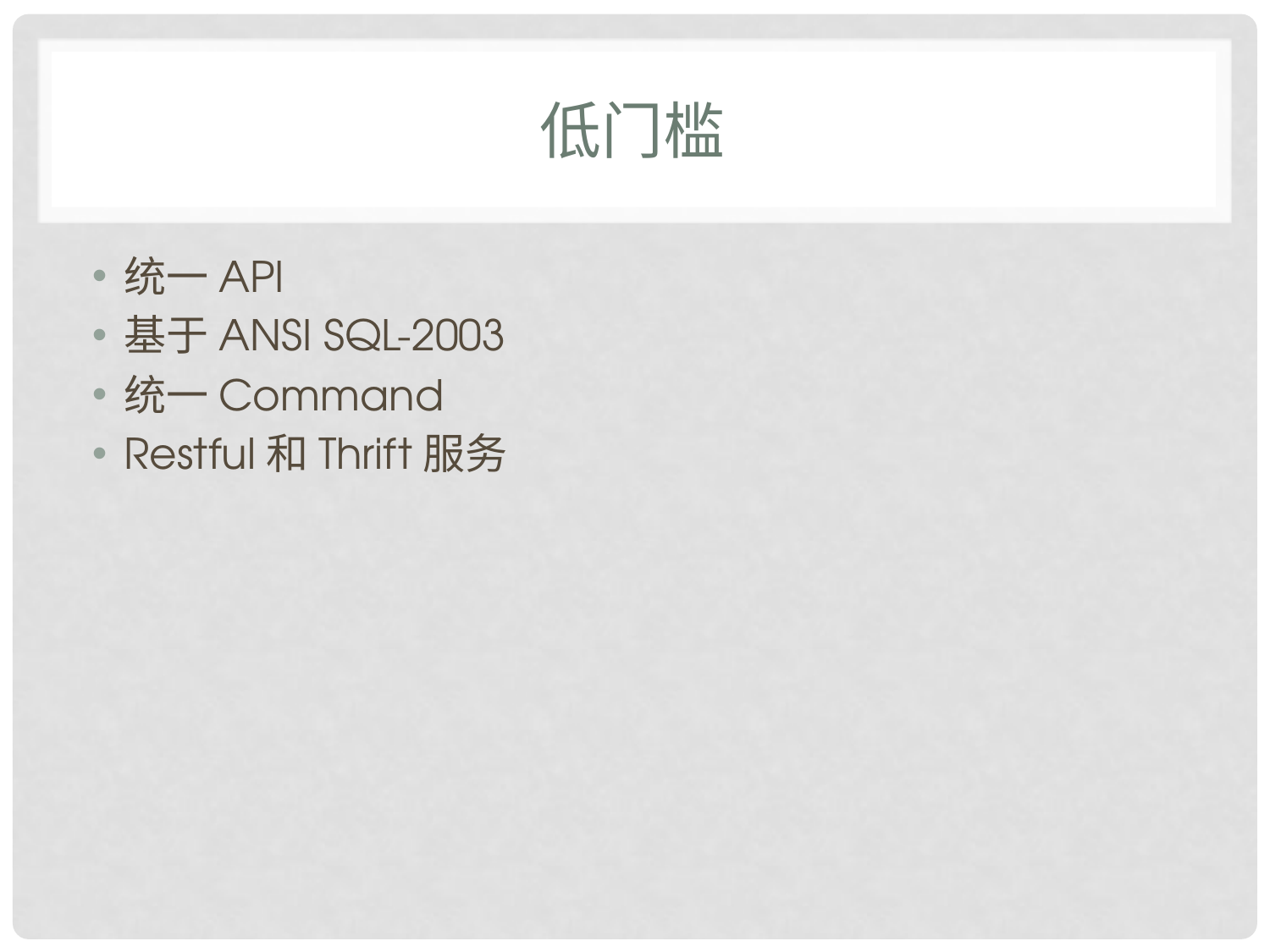

# 低门槛
统一API
基于ANSI SQL-2003
统一Command
Restful和Thrift服务